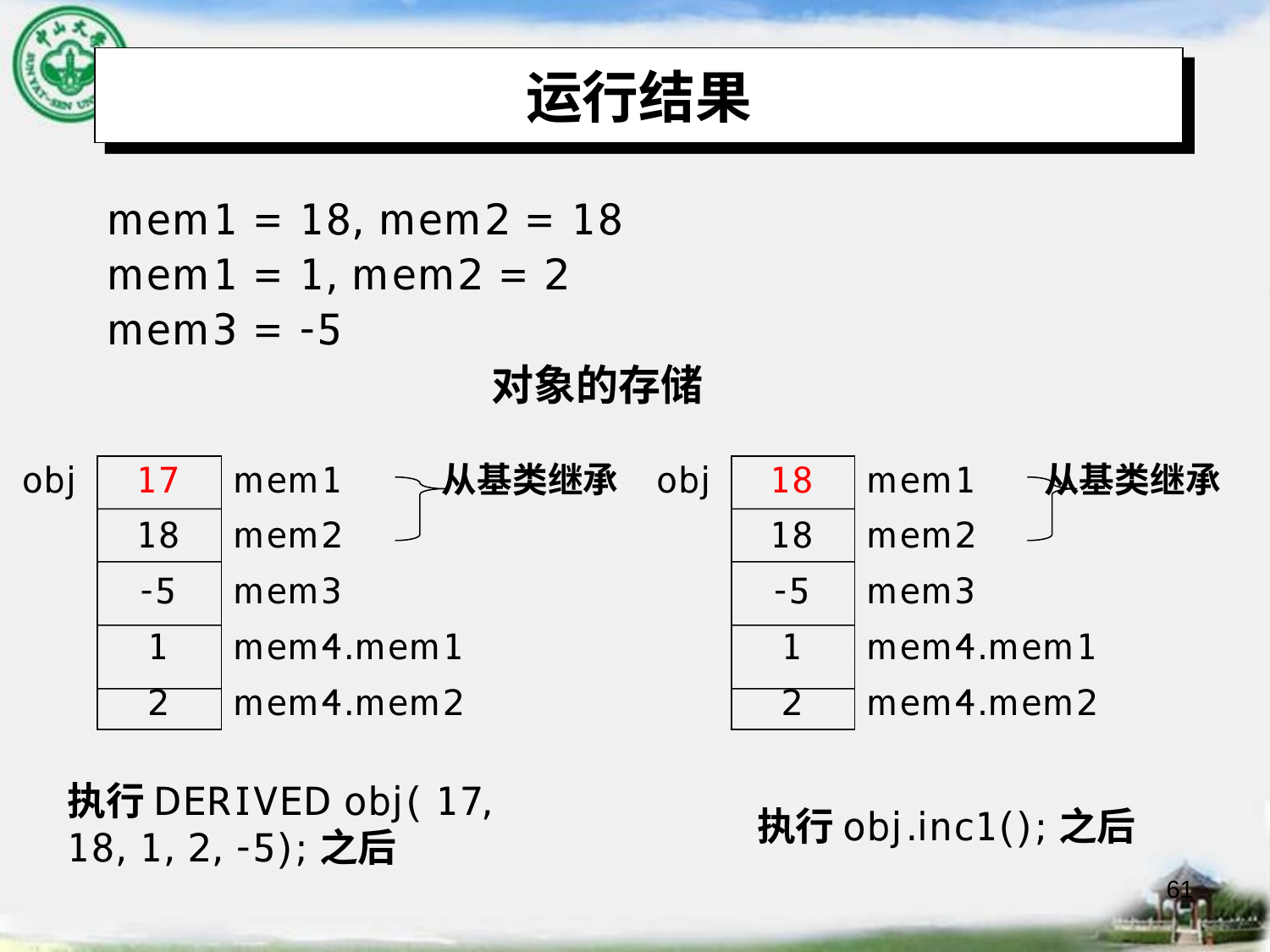

# 运行结果
mem1 = 18, mem2 = 18
mem1 = 1, mem2 = 2
mem3 = -5
对象的存储
obj
17
18
-5
1
2
mem1	       从基类继承
mem2
mem3
mem4.mem1
mem4.mem2

obj
18
18
-5
1
2
mem1	    从基类继承
mem2
mem3
mem4.mem1
mem4.mem2

执行DERIVED obj( 17, 18, 1, 2, -5);之后
执行obj.inc1();之后
61